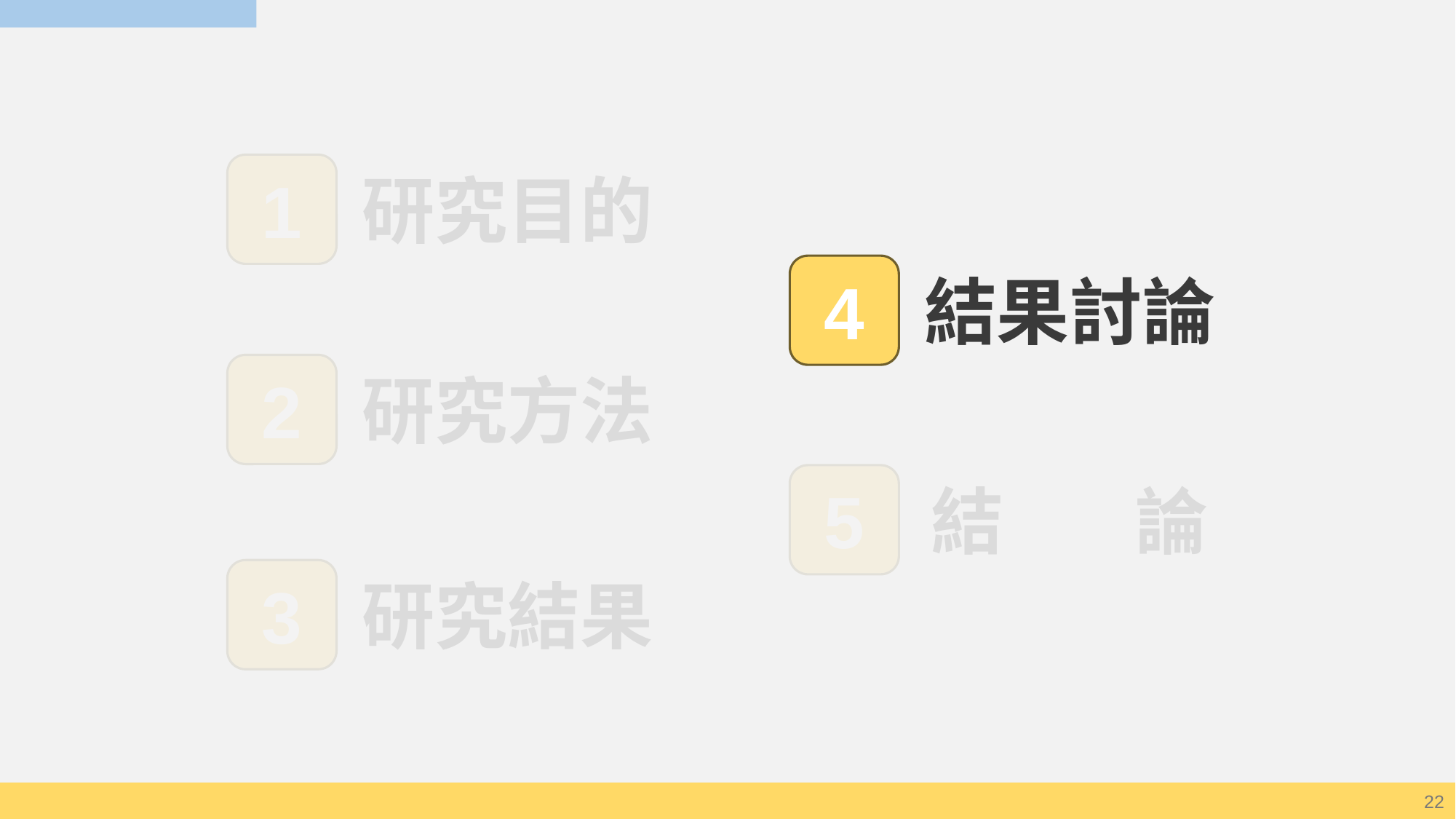

1
研究目的
4
結果討論

2
研究方法

5
結        論
3
研究結果
22